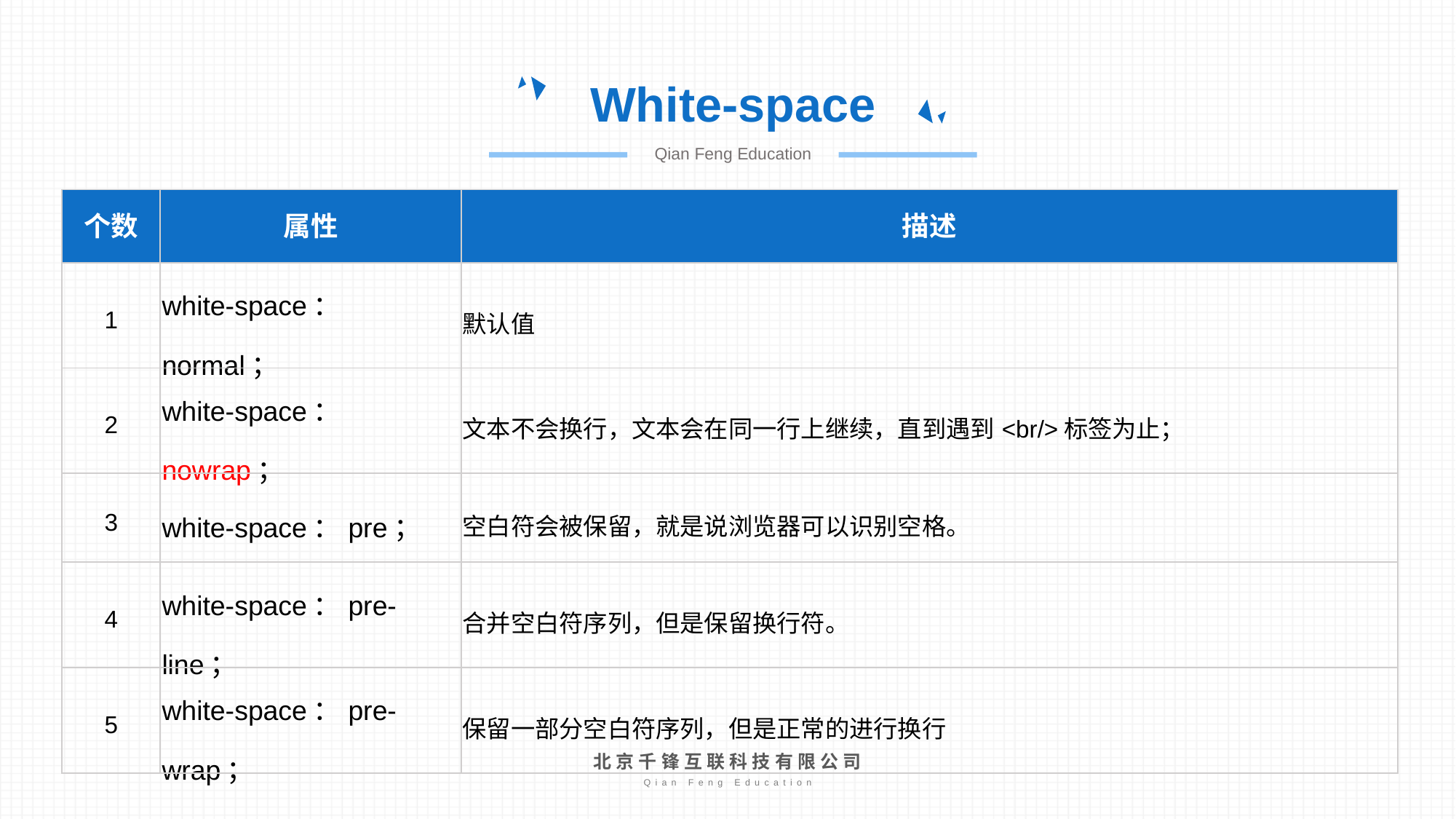

White-space

Qian Feng Education

| 个数 | 属性 | 描述 |
| --- | --- | --- |
| 1 | white-space：normal； | 默认值 |
| 2 | white-space：nowrap； | 文本不会换行，文本会在同一行上继续，直到遇到<br/>标签为止； |
| 3 | white-space：pre； | 空白符会被保留，就是说浏览器可以识别空格。 |
| 4 | white-space：pre-line； | 合并空白符序列，但是保留换行符。 |
| 5 | white-space：pre-wrap； | 保留一部分空白符序列，但是正常的进行换行 |
北京千锋互联科技有限公司
Qian Feng Education